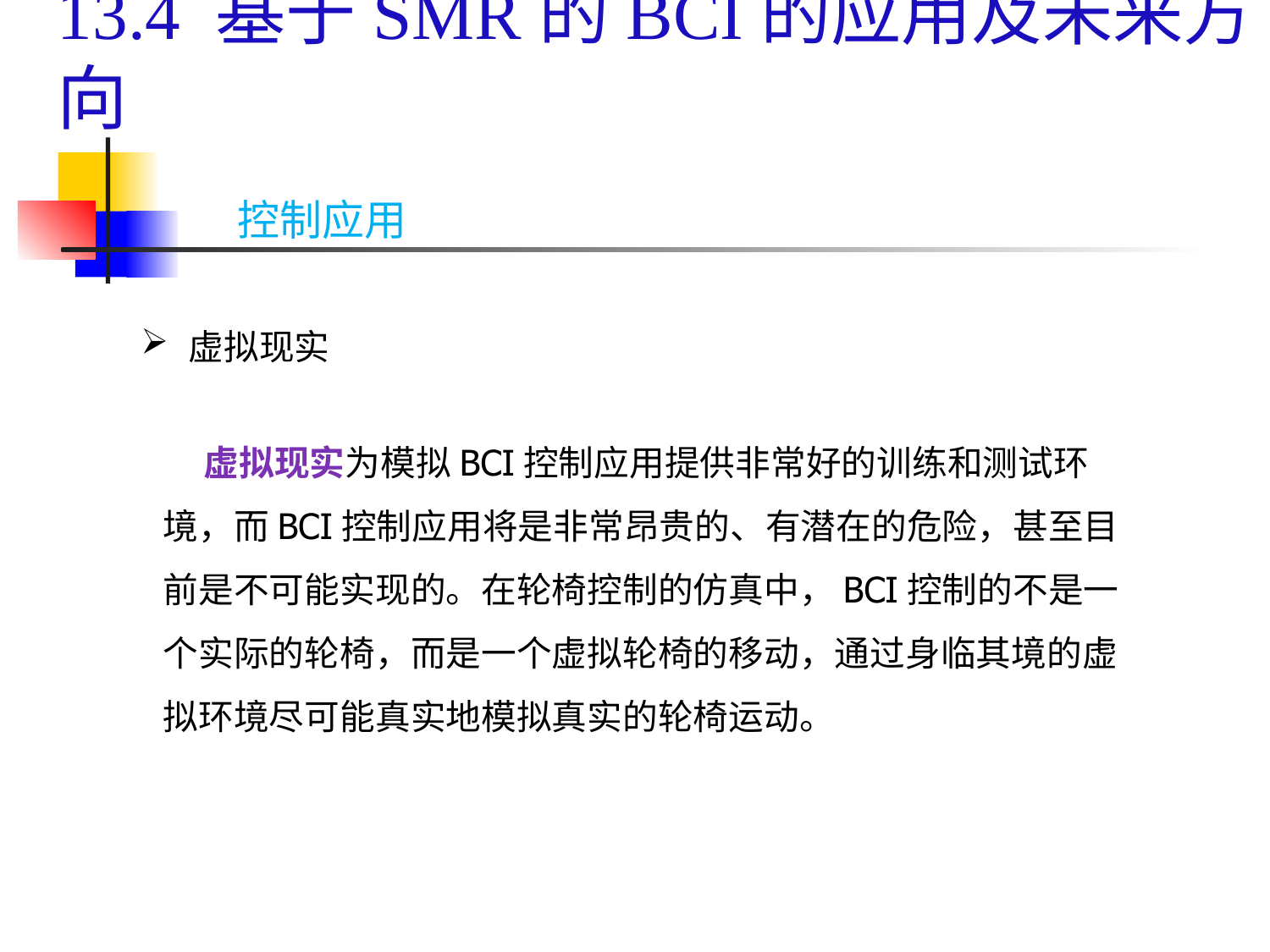

# 13.4 基于SMR的BCI的应用及未来方向
控制应用
虚拟现实
    虚拟现实为模拟BCI控制应用提供非常好的训练和测试环境，而BCI控制应用将是非常昂贵的、有潜在的危险，甚至目前是不可能实现的。在轮椅控制的仿真中，BCI控制的不是一个实际的轮椅，而是一个虚拟轮椅的移动，通过身临其境的虚拟环境尽可能真实地模拟真实的轮椅运动。